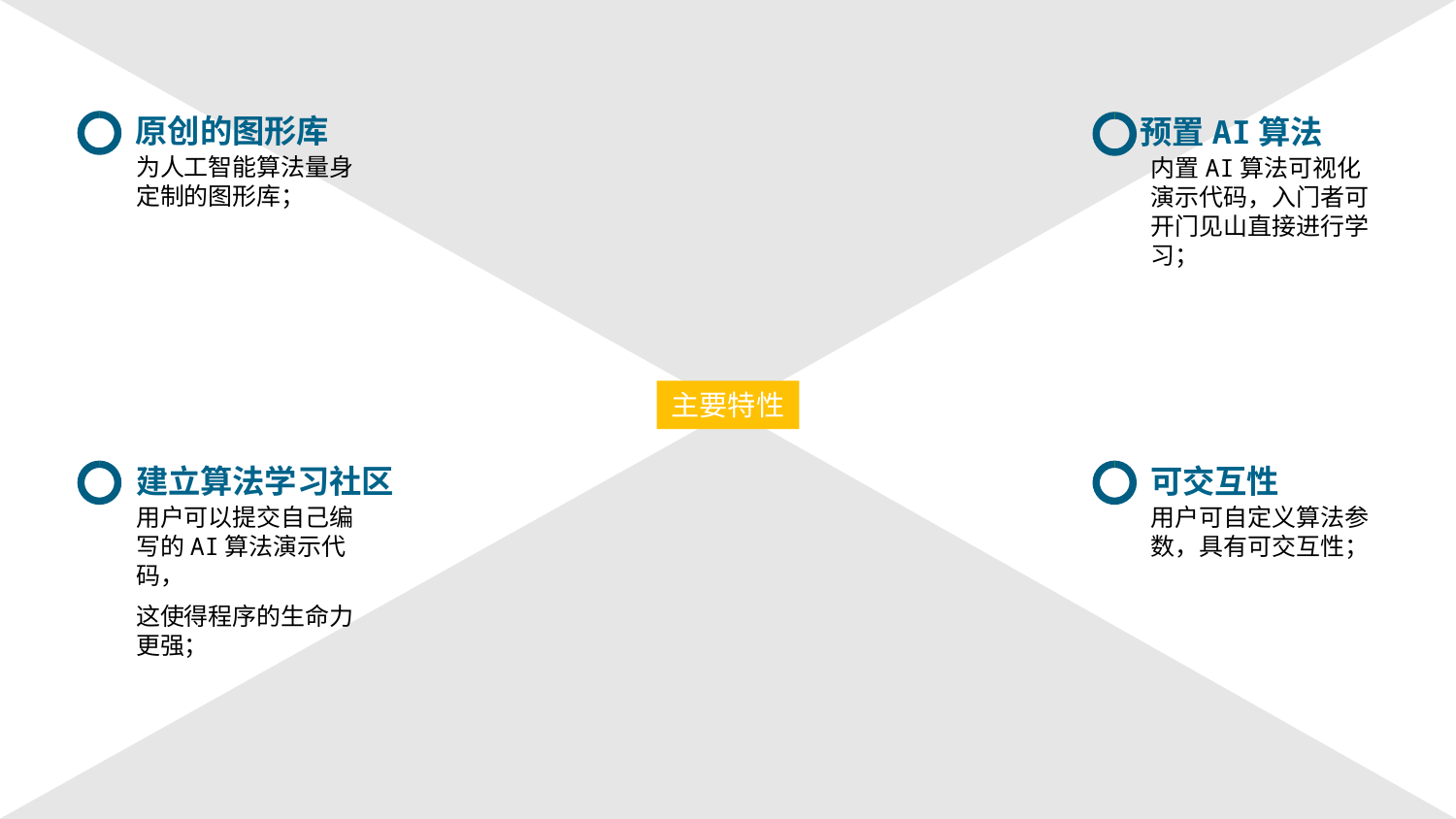

原创的图形库

为人工智能算法量身定制的图形库；
预置AI算法

内置AI算法可视化演示代码，入门者可开门见山直接进行学习；

主要特性
建立算法学习社区

用户可以提交自己编写的AI算法演示代码，
这使得程序的生命力更强；
可交互性

用户可自定义算法参数，具有可交互性；